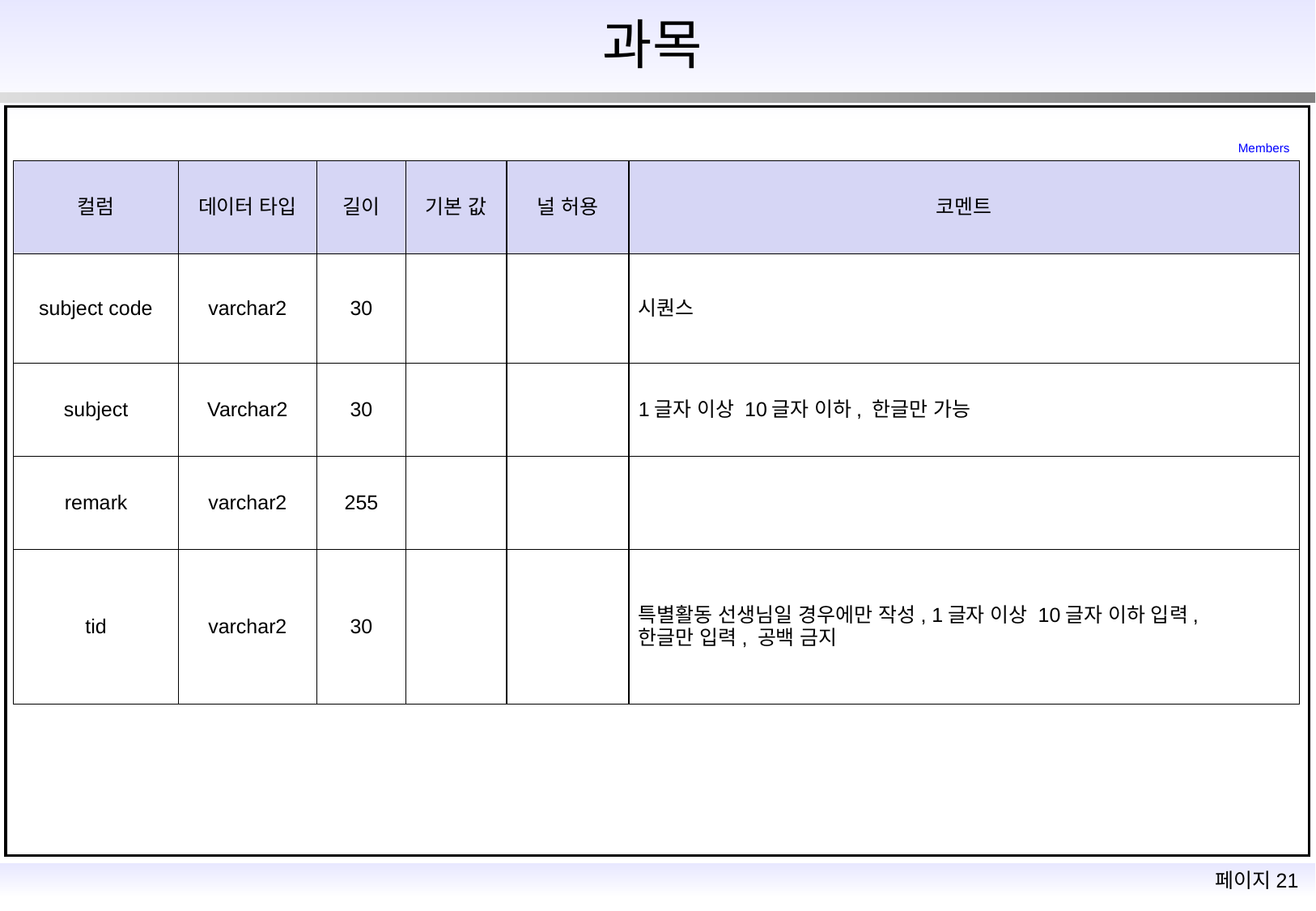

과목
Members
| 컬럼 | 데이터 타입 | 길이 | 기본 값 | 널 허용 | 코멘트 |
| --- | --- | --- | --- | --- | --- |
| subject code | varchar2 | 30 |  |  | 시퀀스 |
| subject | Varchar2 | 30 |  |  | 1글자 이상 10글자 이하, 한글만 가능 |
| remark | varchar2 | 255 |  |  |  |
| tid | varchar2 | 30 |  |  | 특별활동 선생님일 경우에만 작성, 1글자 이상 10글자 이하 입력, 한글만 입력, 공백 금지 |